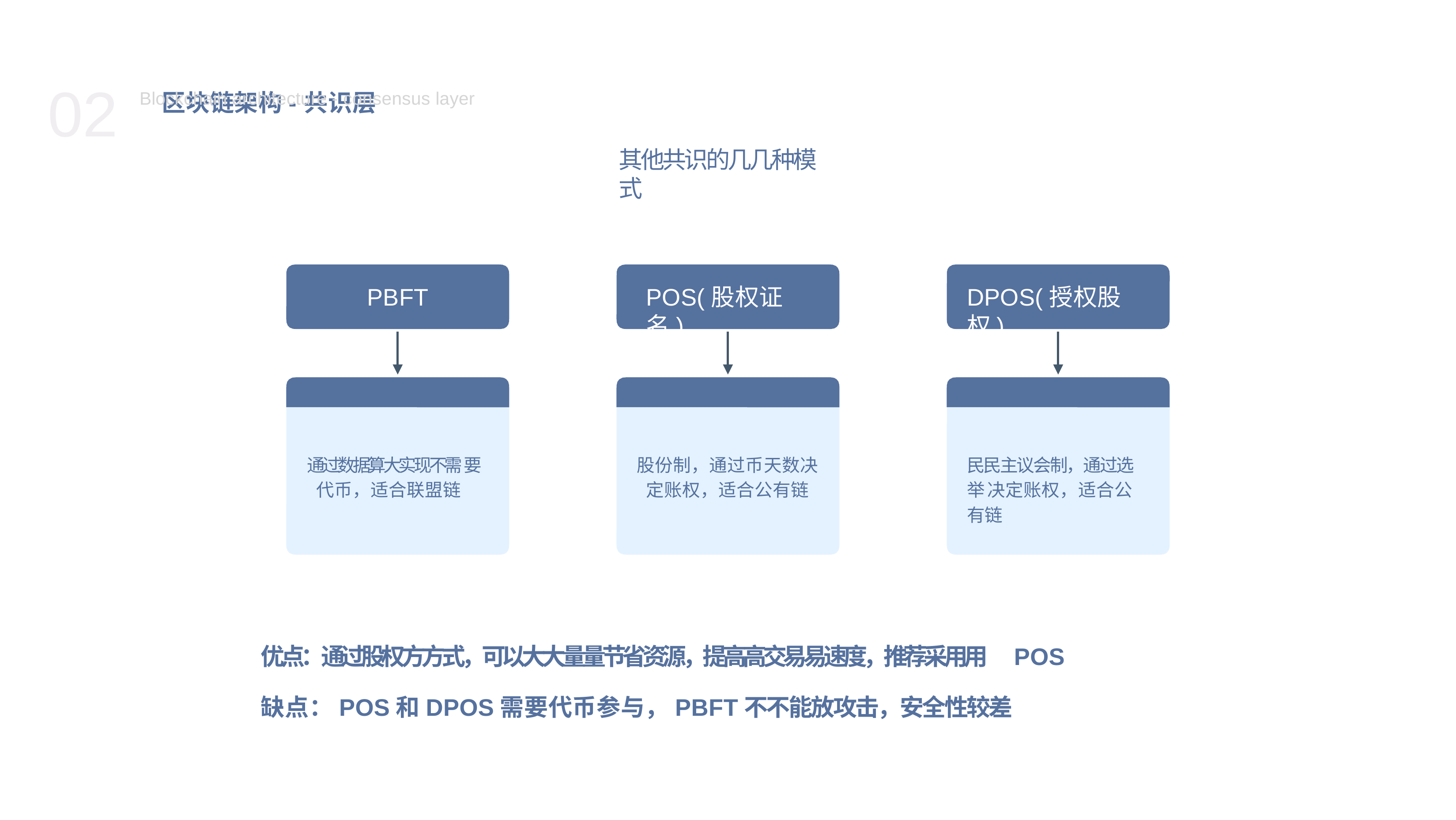

# 02 区块链架构-共识层
Blockchain architecture - consensus layer
其他共识的⼏几种模式

PBFT
POS(股权证名)
DPOS(授权股权)

通过数据算大实现不需 要代币，适合联盟链
股份制，通过币天数决 定账权，适合公有链
⺠民主议会制，通过选举 决定账权，适合公有链
优点：通过股权⽅方式，可以⼤大量量节省资源，提⾼高交易易速度，推荐采⽤用	POS
缺点：POS和DPOS需要代币参与，PBFT不不能放攻击，安全性较差